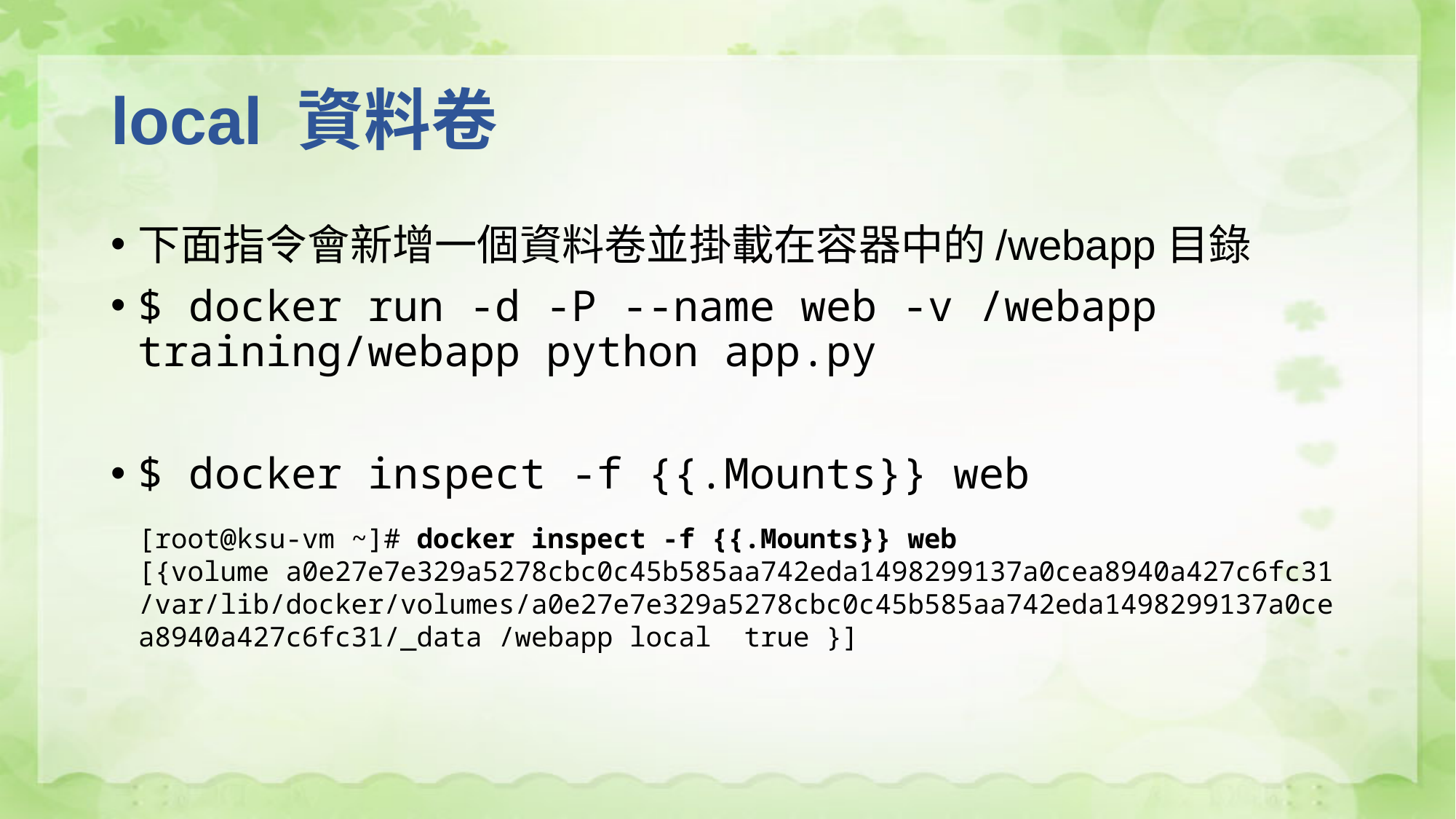

# local 資料卷
下面指令會新增一個資料卷並掛載在容器中的/webapp目錄
$ docker run -d -P --name web -v /webapp training/webapp python app.py

$ docker inspect -f {{.Mounts}} web
[root@ksu-vm ~]# docker inspect -f {{.Mounts}} web
[{volume a0e27e7e329a5278cbc0c45b585aa742eda1498299137a0cea8940a427c6fc31 /var/lib/docker/volumes/a0e27e7e329a5278cbc0c45b585aa742eda1498299137a0cea8940a427c6fc31/_data /webapp local  true }]